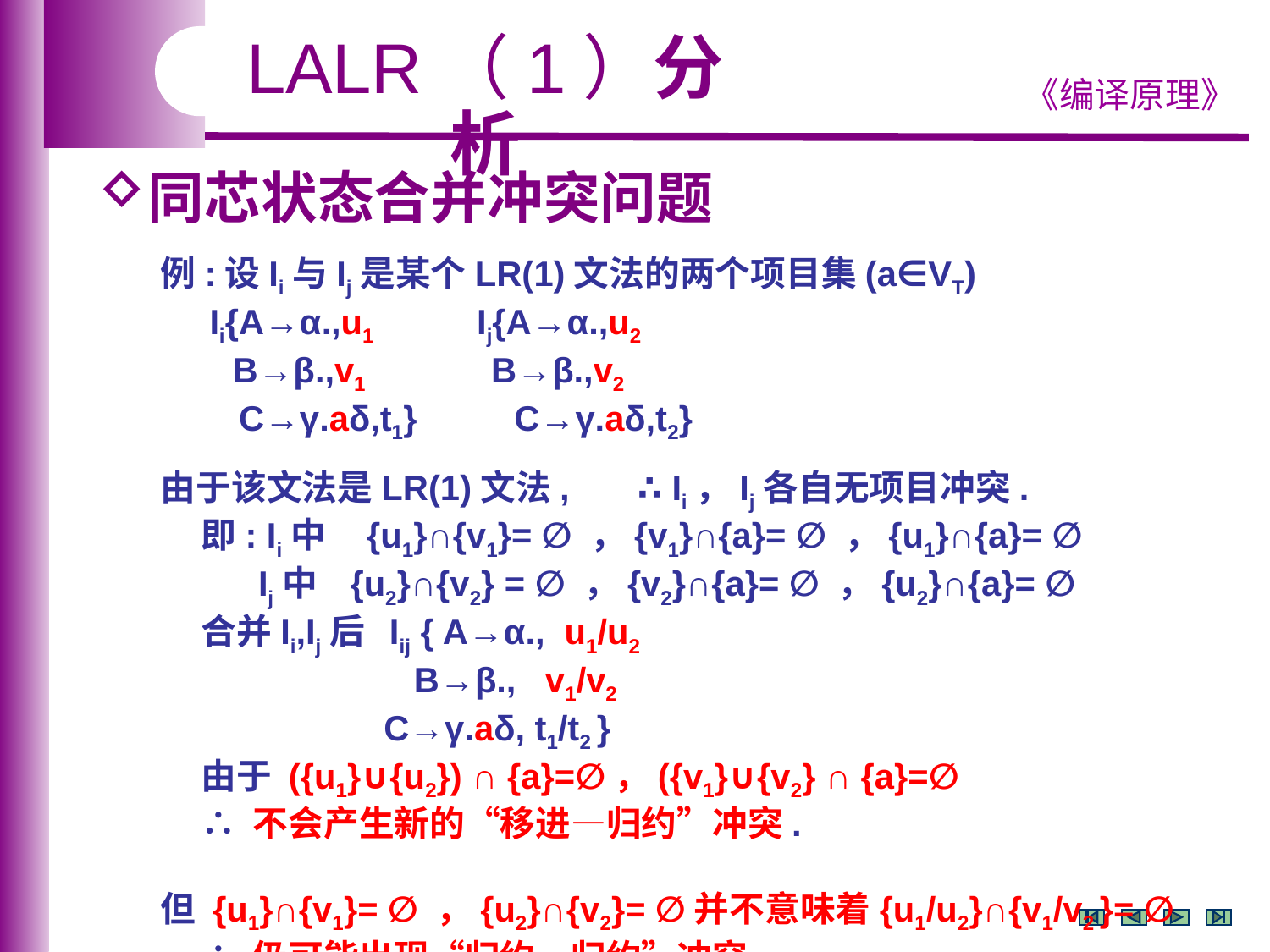

LALR（1）分析
同芯状态合并冲突问题

例:设Ii与Ij是某个LR(1)文法的两个项目集(a∈VT)
     Ii{A→α.,u1                  Ij{A→α.,u2
         B→β.,v1                      B→β.,v2
        C→γ.aδ,t1}          C→γ.aδ,t2}

由于该文法是LR(1)文法,       ∴ Ii，Ij各自无项目冲突.
    即: Ii中    {u1}∩{v1}= ∅ ，{v1}∩{a}= ∅ ，{u1}∩{a}= ∅
          Ij中   {u2}∩{v2} = ∅ ，{v2}∩{a}= ∅ ，{u2}∩{a}= ∅
    合并Ii,Ij后  Iij { A→α.,  u1/u2
                          B→β.,   v1/v2
                                       C→γ.aδ, t1/t2 }
    由于 ({u1}∪{u2}) ∩ {a}=∅，({v1}∪{v2} ∩ {a}=∅
     ∴ 不会产生新的“移进—归约”冲突.

但 {u1}∩{v1}= ∅ ，{u2}∩{v2}= ∅并不意味着{u1/u2}∩{v1/v2 }= ∅
     ∴ 仍可能出现“归约—归约”冲突.